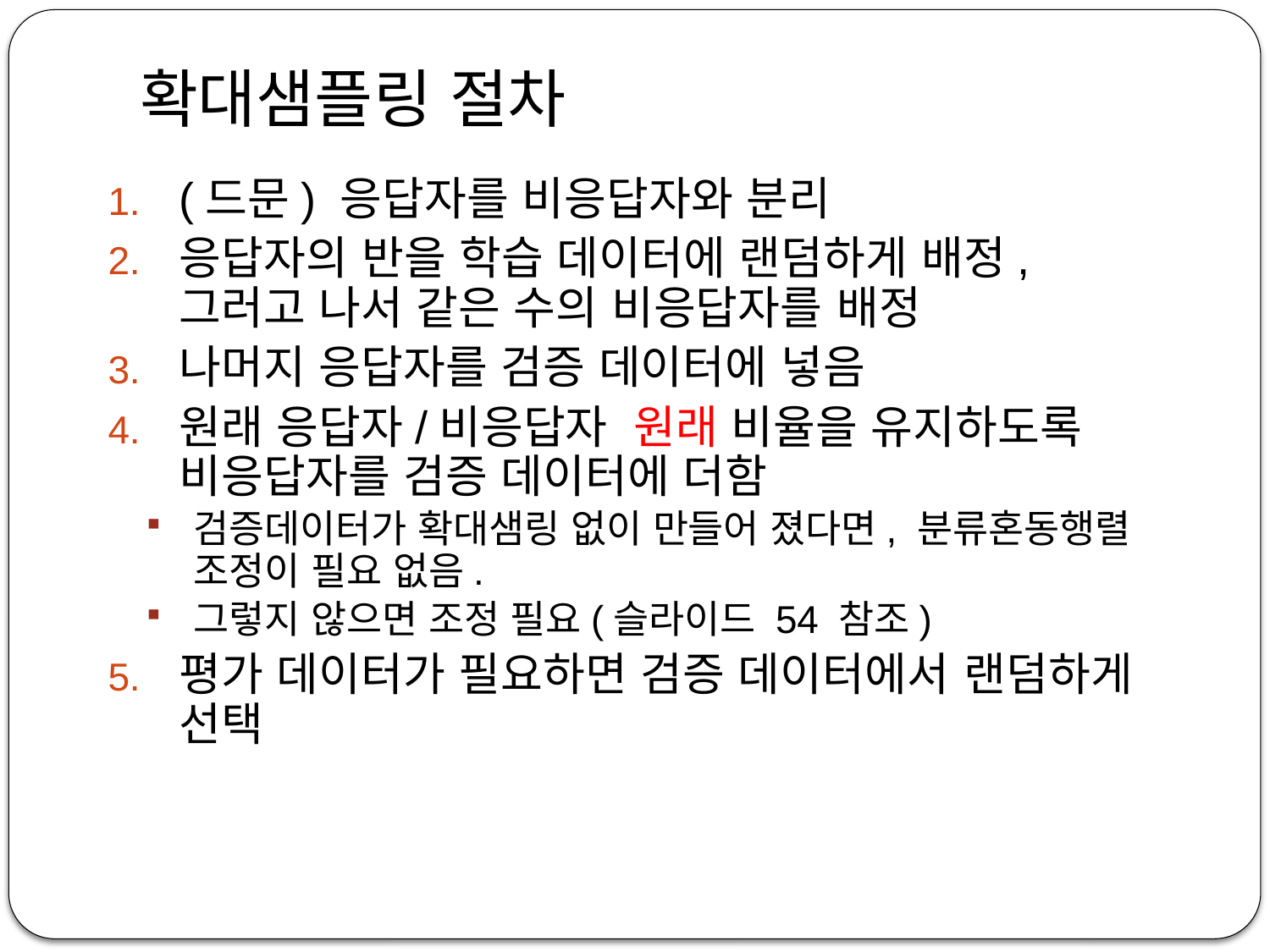

# 확대샘플링 절차
(드문) 응답자를 비응답자와 분리
응답자의 반을 학습 데이터에 랜덤하게 배정, 그러고 나서 같은 수의 비응답자를 배정
나머지 응답자를 검증 데이터에 넣음
원래 응답자/비응답자  원래 비율을 유지하도록 비응답자를 검증 데이터에 더함
검증데이터가 확대샘링 없이 만들어 졌다면, 분류혼동행렬 조정이 필요 없음.
그렇지 않으면 조정 필요(슬라이드 54 참조)
평가 데이터가 필요하면 검증 데이터에서 랜덤하게 선택